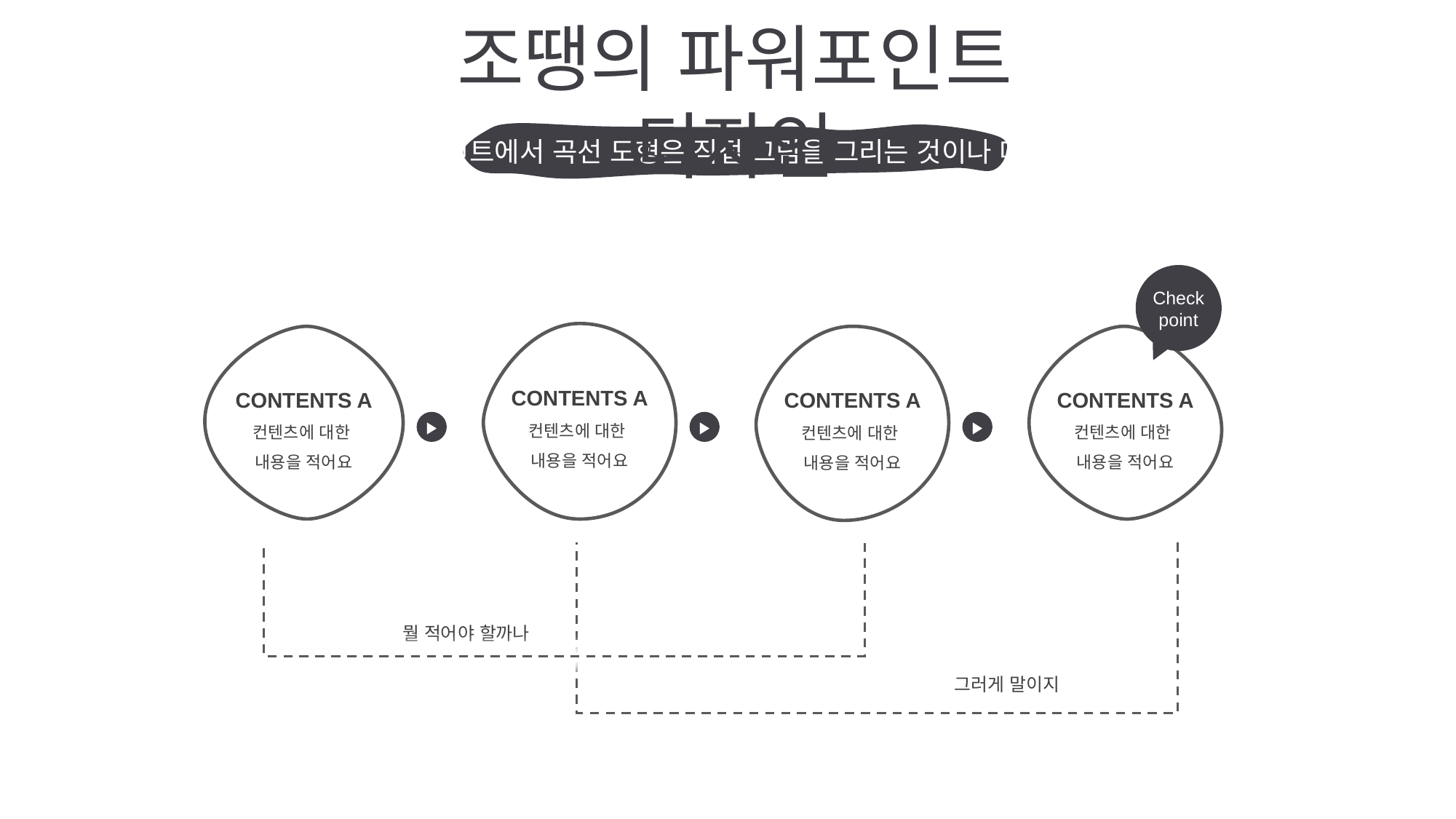

조땡의 파워포인트 디자인
파워포인트에서 곡선 도형은 직접 그림을 그리는 것이나 마찬가지
Check
point

CONTENTS A
컨텐츠에 대한
내용을 적어요
CONTENTS A
컨텐츠에 대한
내용을 적어요
CONTENTS A
컨텐츠에 대한
내용을 적어요
CONTENTS A
컨텐츠에 대한
내용을 적어요

▶
▶
▶
뭘 적어야 할까나
그러게 말이지